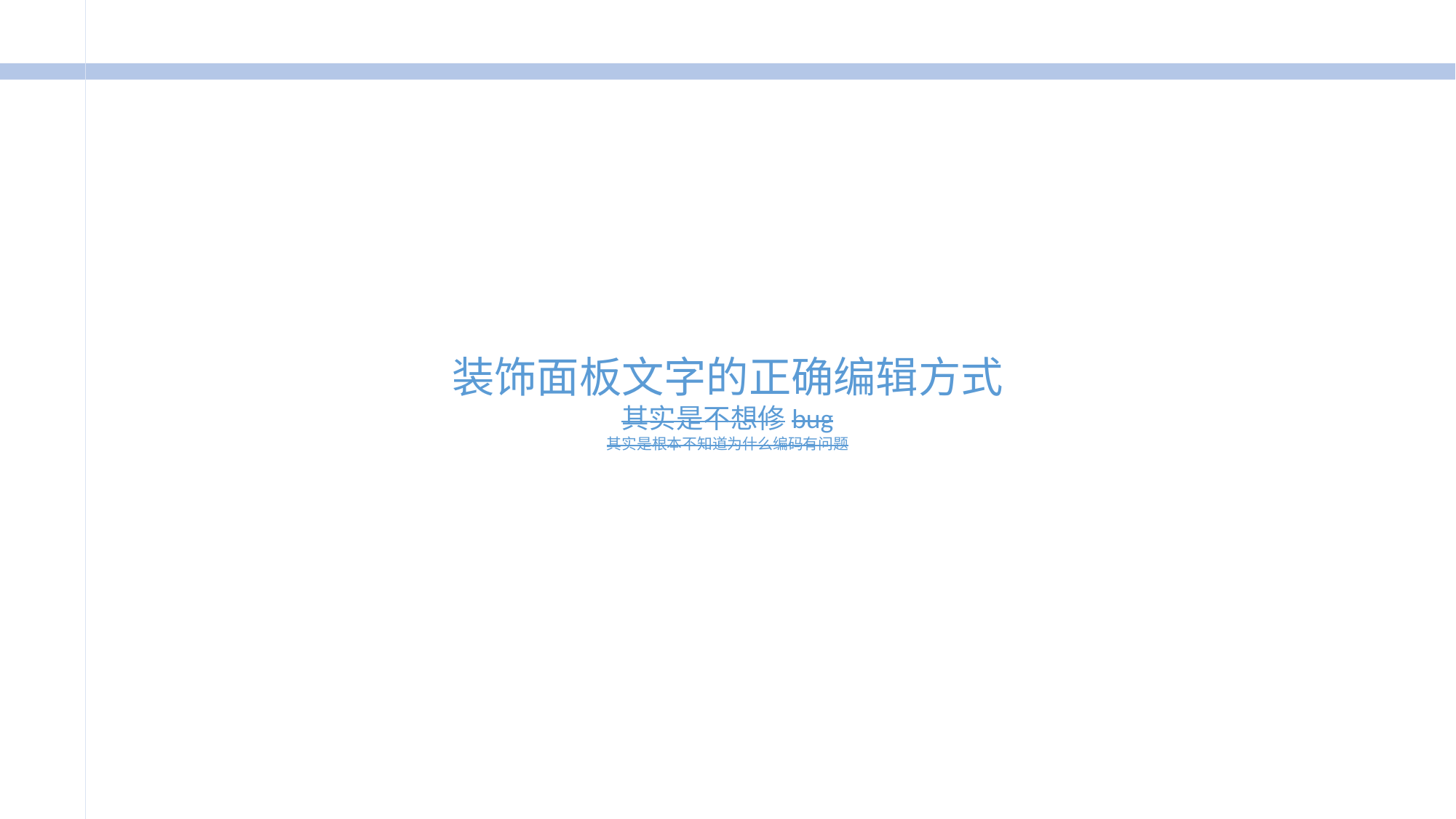

装饰面板文字的正确编辑方式
其实是不想修bug
其实是根本不知道为什么编码有问题